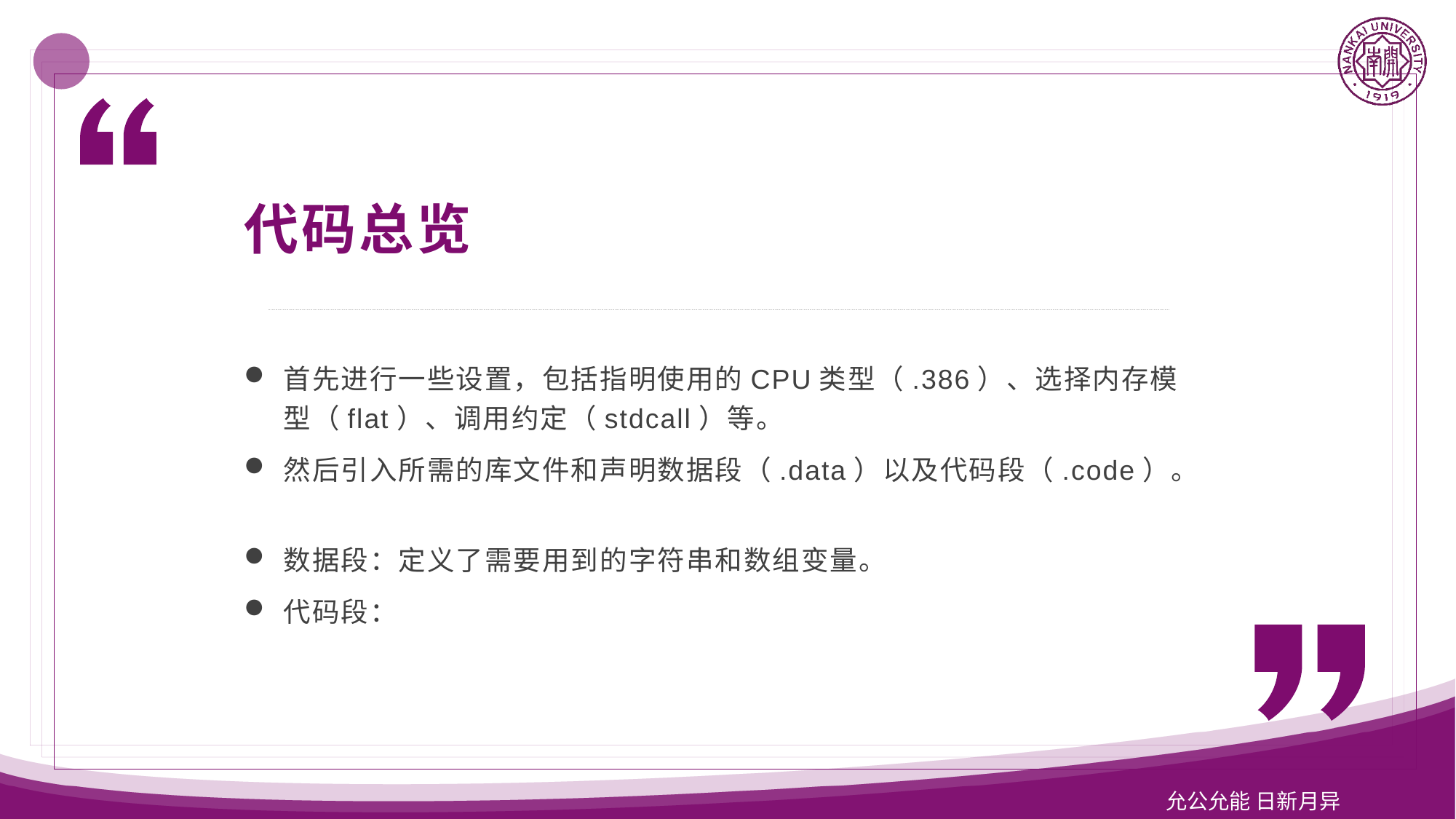

代码总览
首先进行一些设置，包括指明使用的CPU类型（.386）、选择内存模型（flat）、调用约定（stdcall）等。
然后引入所需的库文件和声明数据段（.data）以及代码段（.code）。
数据段：定义了需要用到的字符串和数组变量。
代码段：